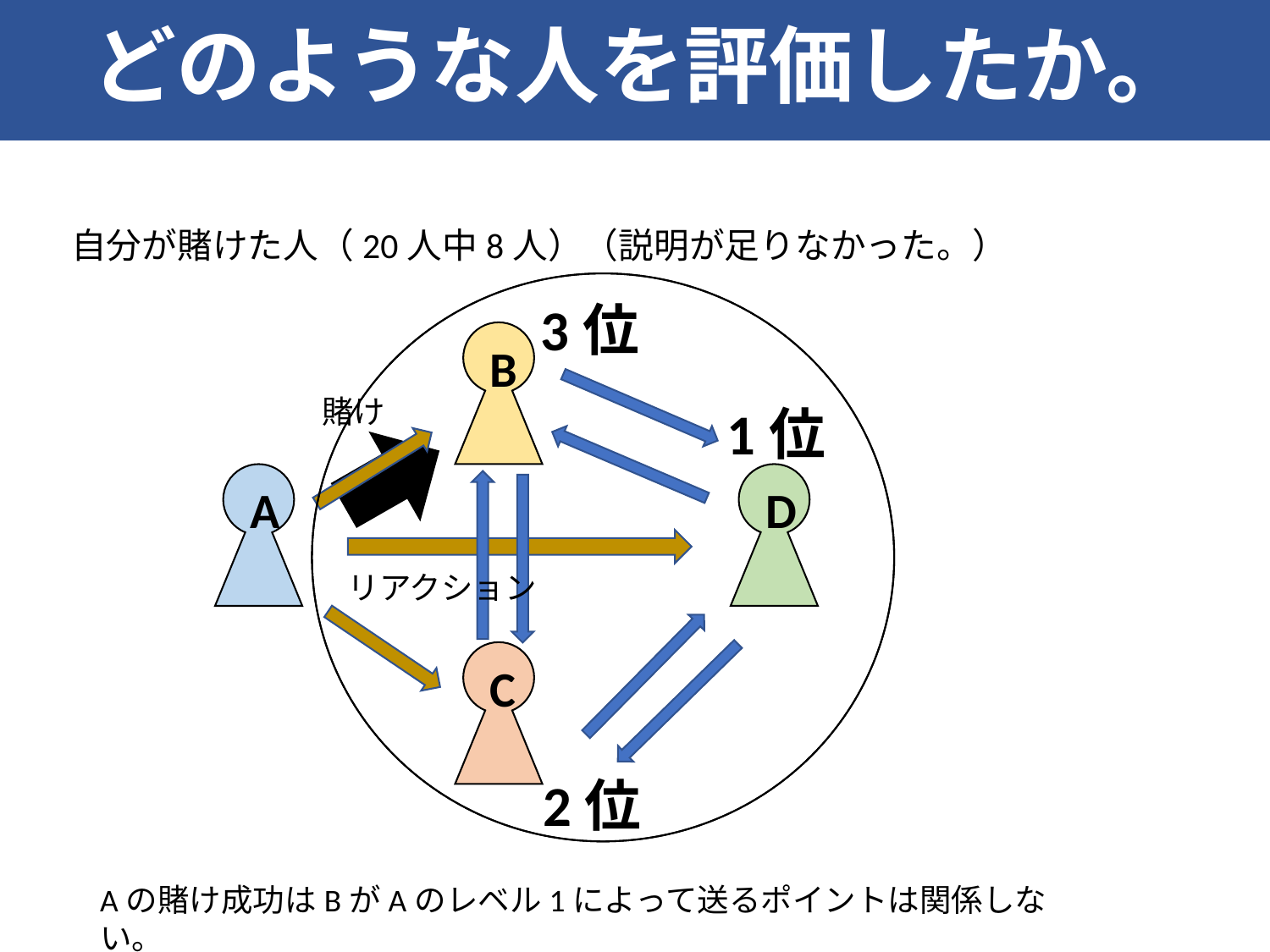

どのような人を評価したか。
自分が賭けた人（20人中8人）（説明が足りなかった。）

3位

B
賭け
1位

D

A

リアクション

C

2位
Aの賭け成功はBがAのレベル1によって送るポイントは関係しない。
議論の中でどのような人を賭けましたか。
大きく二つの観点で
・オッズが少ない人（前回の議論で議論に積極的に参加していた人、根拠のある意見を言えていた人）
・オッズが大きい人、（発言回数が多くない人）
のうち、20人中17人がオッズが少ない人、20人中2人がオッズが大きい人に賭けていた。
（ DERCとしては、元からある人にその人に賭けるのではなく、賭けて、その人に議論の有利になるような方向に進めたい。）